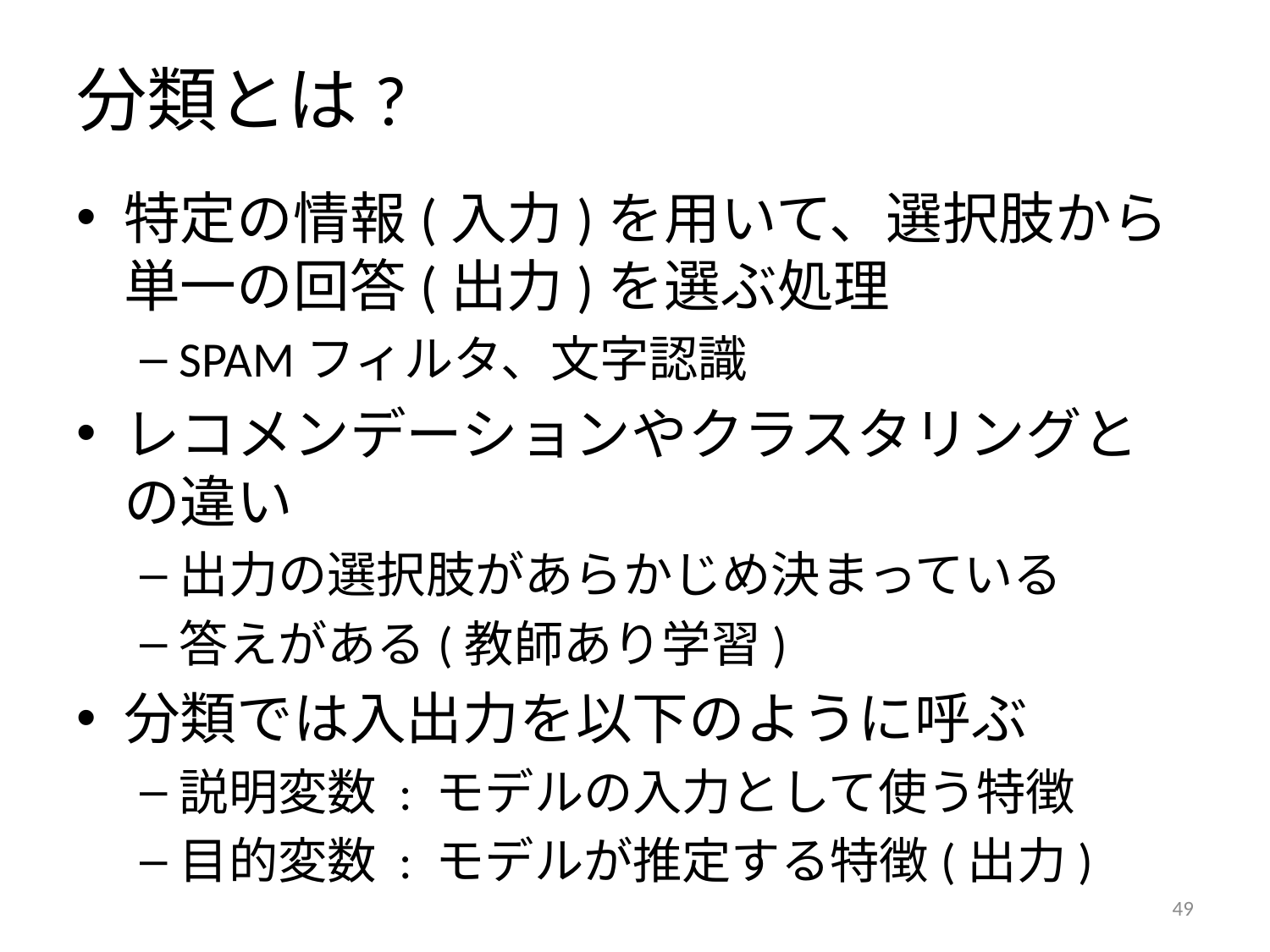

# 分類とは?
特定の情報(入力)を用いて、選択肢から単一の回答(出力)を選ぶ処理
SPAMフィルタ、文字認識
レコメンデーションやクラスタリングとの違い
出力の選択肢があらかじめ決まっている
答えがある(教師あり学習)
分類では入出力を以下のように呼ぶ
説明変数 : モデルの入力として使う特徴
目的変数 : モデルが推定する特徴(出力)
	※ 確率p(X)のXは確率変数
49